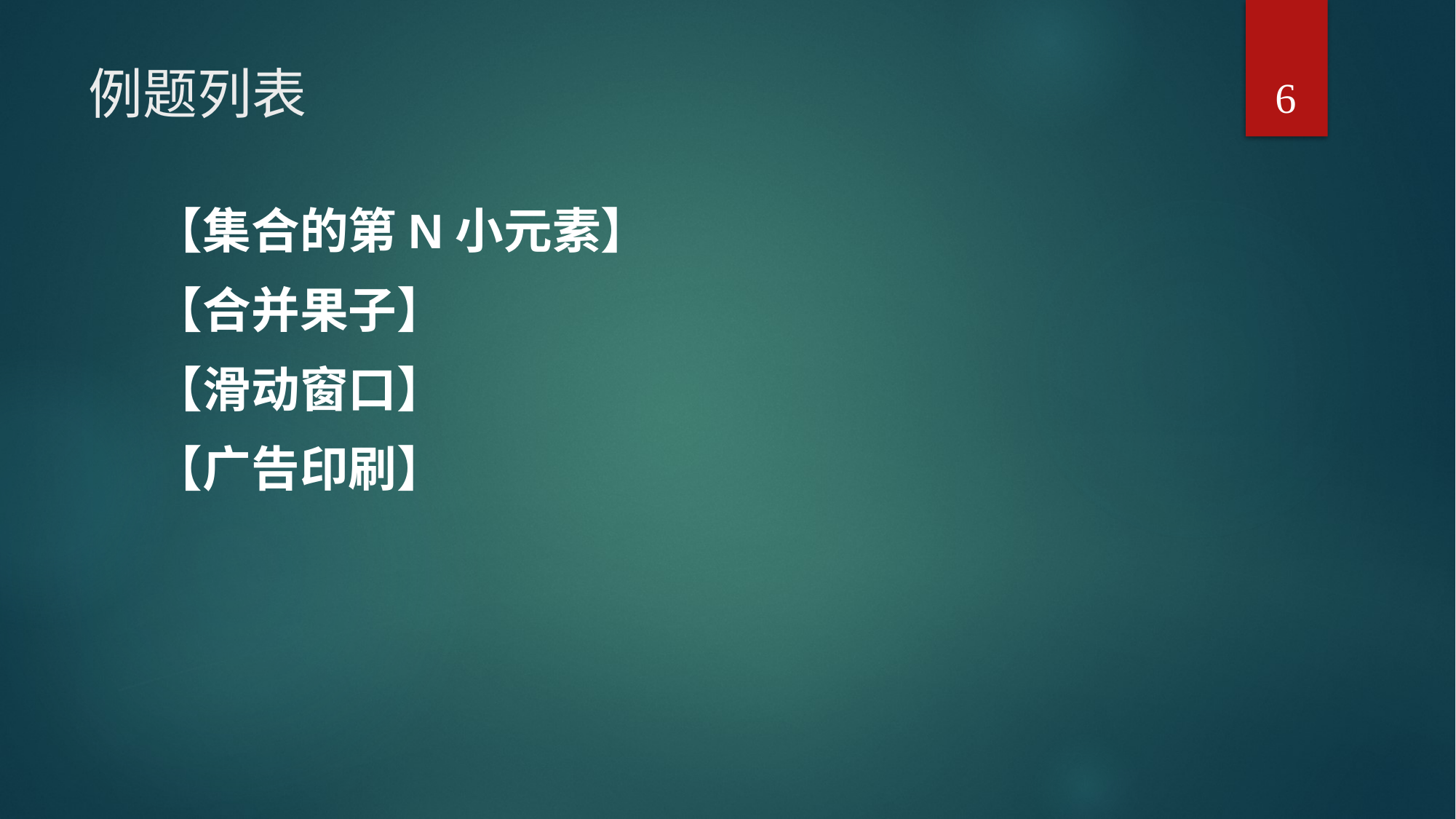

6
# 例题列表
【集合的第N小元素】
【合并果子】
【滑动窗口】
【广告印刷】